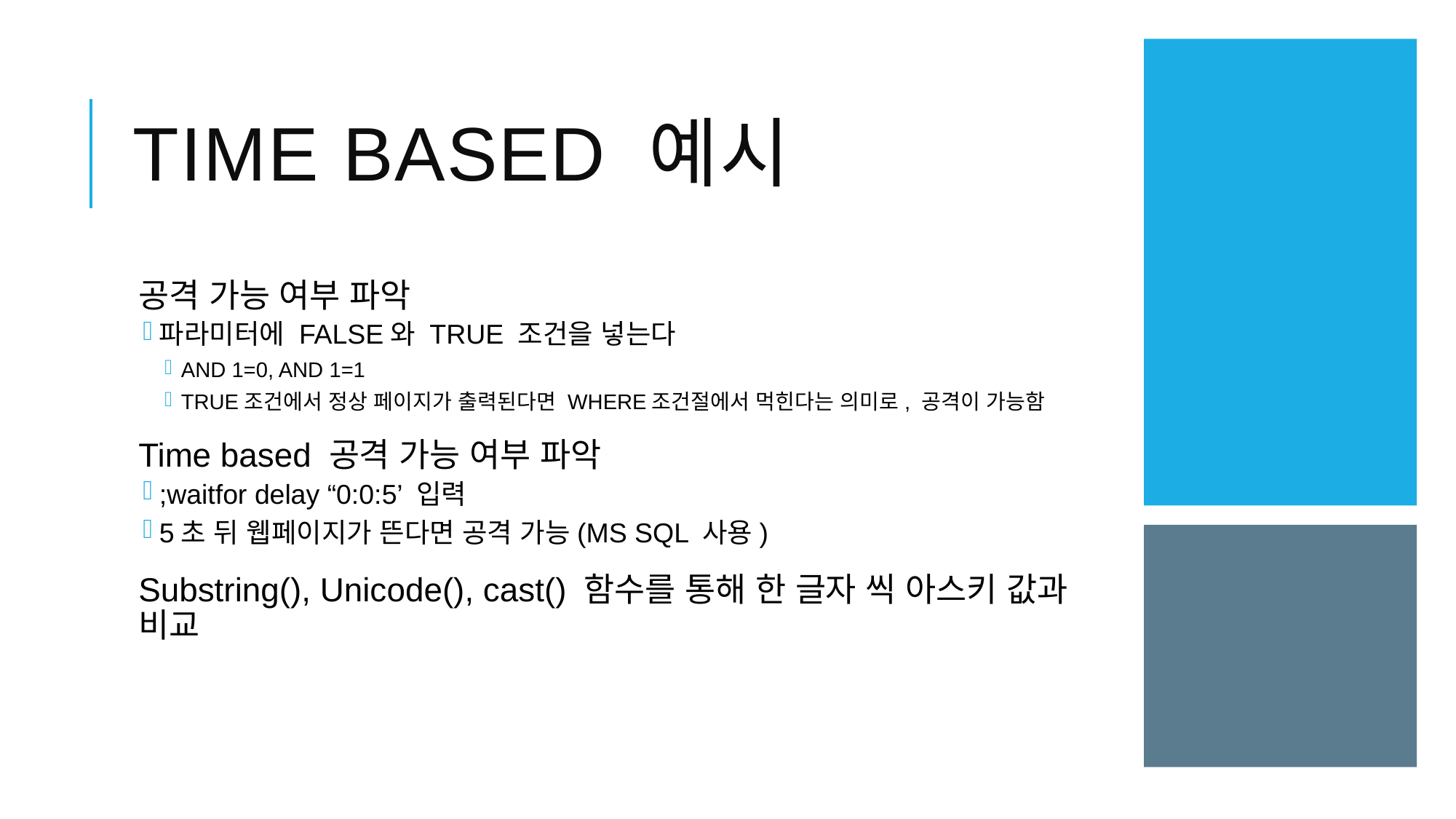

# Time based 예시
공격 가능 여부 파악
파라미터에 FALSE와 TRUE 조건을 넣는다
AND 1=0, AND 1=1
TRUE조건에서 정상 페이지가 출력된다면 WHERE조건절에서 먹힌다는 의미로, 공격이 가능함
Time based 공격 가능 여부 파악
;waitfor delay “0:0:5’ 입력
5초 뒤 웹페이지가 뜬다면 공격 가능(MS SQL 사용)
Substring(), Unicode(), cast() 함수를 통해 한 글자 씩 아스키 값과 비교